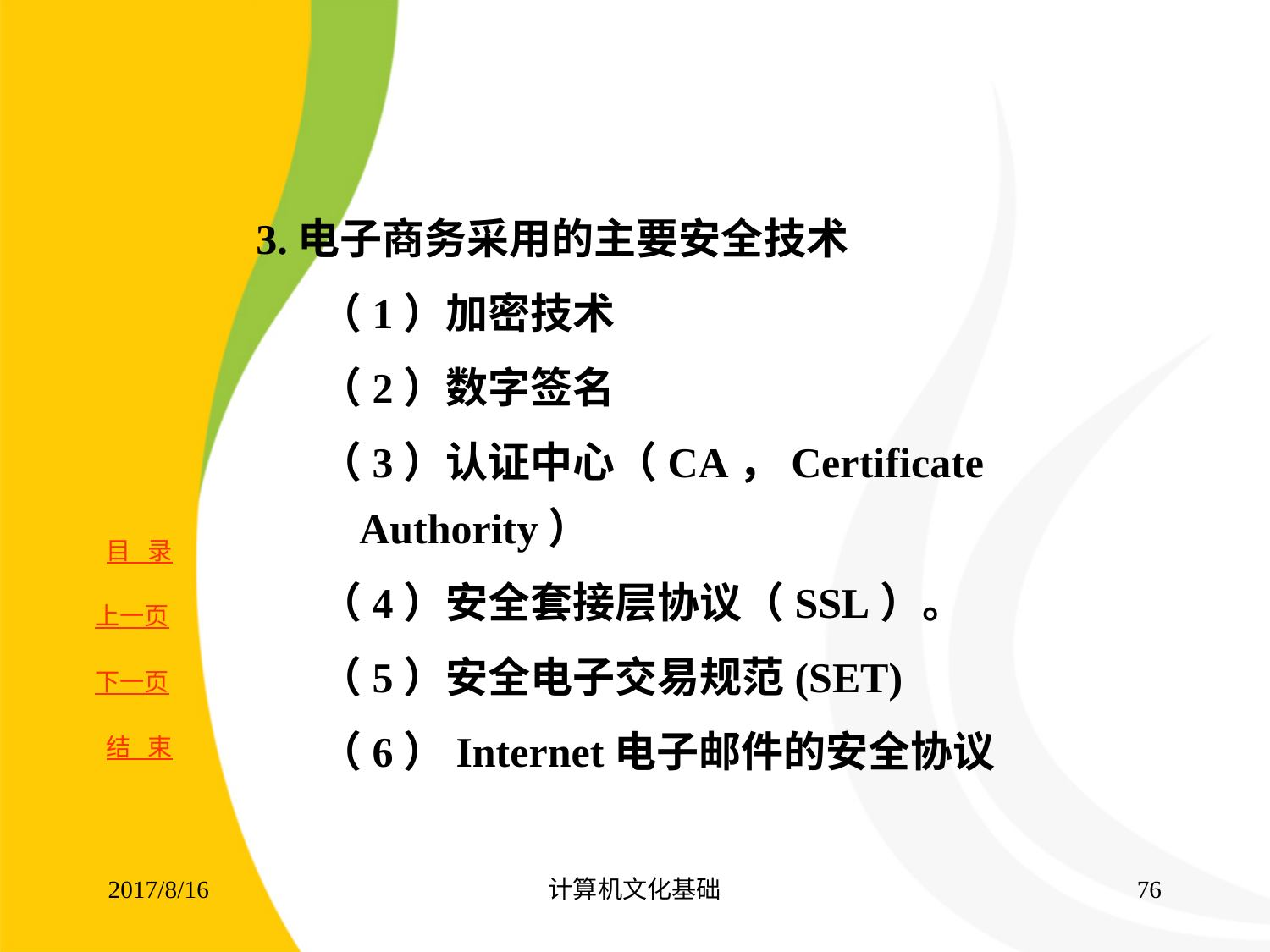

3.电子商务采用的主要安全技术
（1）加密技术
（2）数字签名
（3）认证中心（CA，Certificate Authority）
（4）安全套接层协议（SSL）。
（5）安全电子交易规范(SET)
（6）Internet电子邮件的安全协议
2017/8/16
计算机文化基础
76